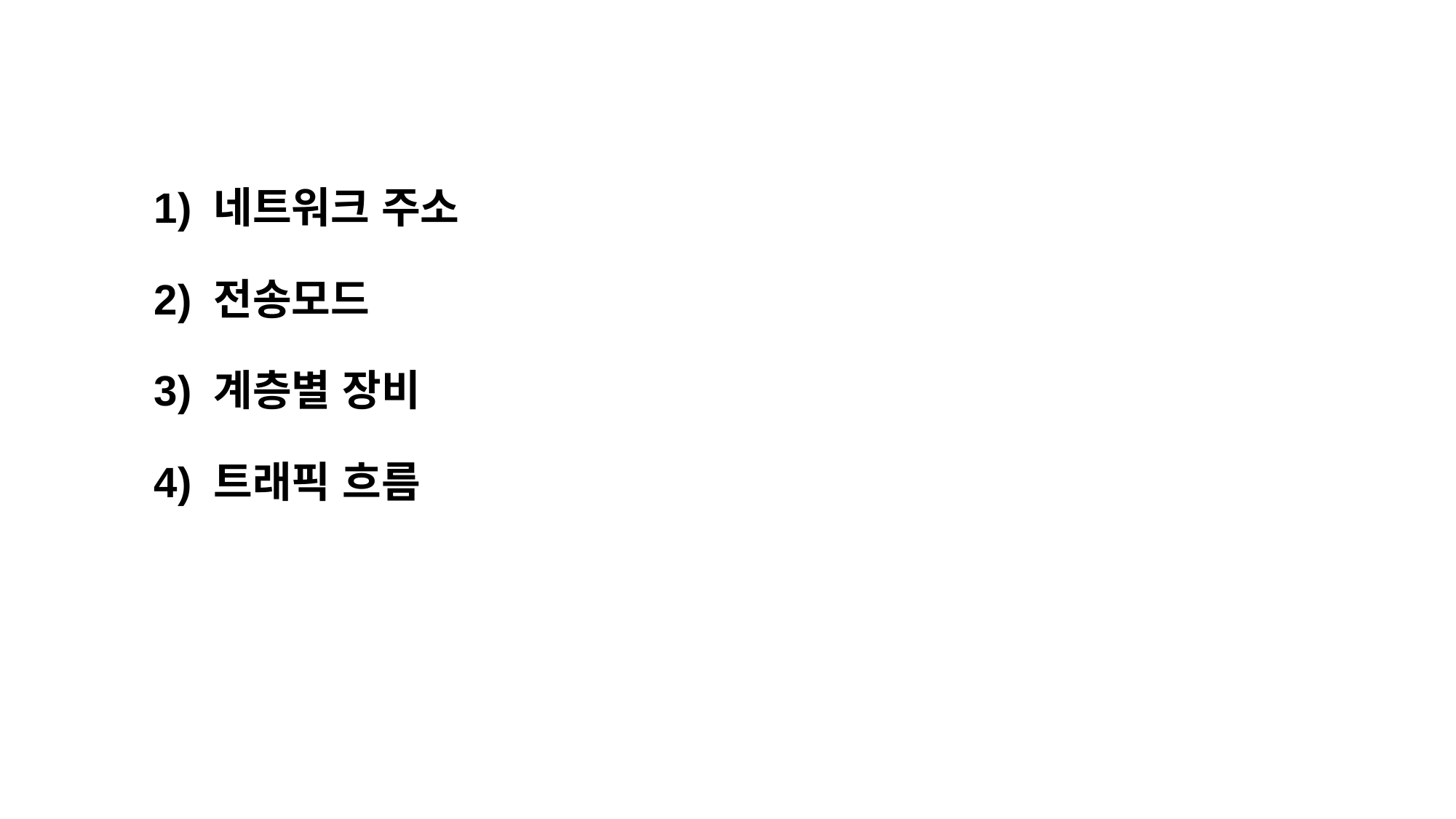

1) 네트워크 주소
2) 전송모드
3) 계층별 장비
4) 트래픽 흐름